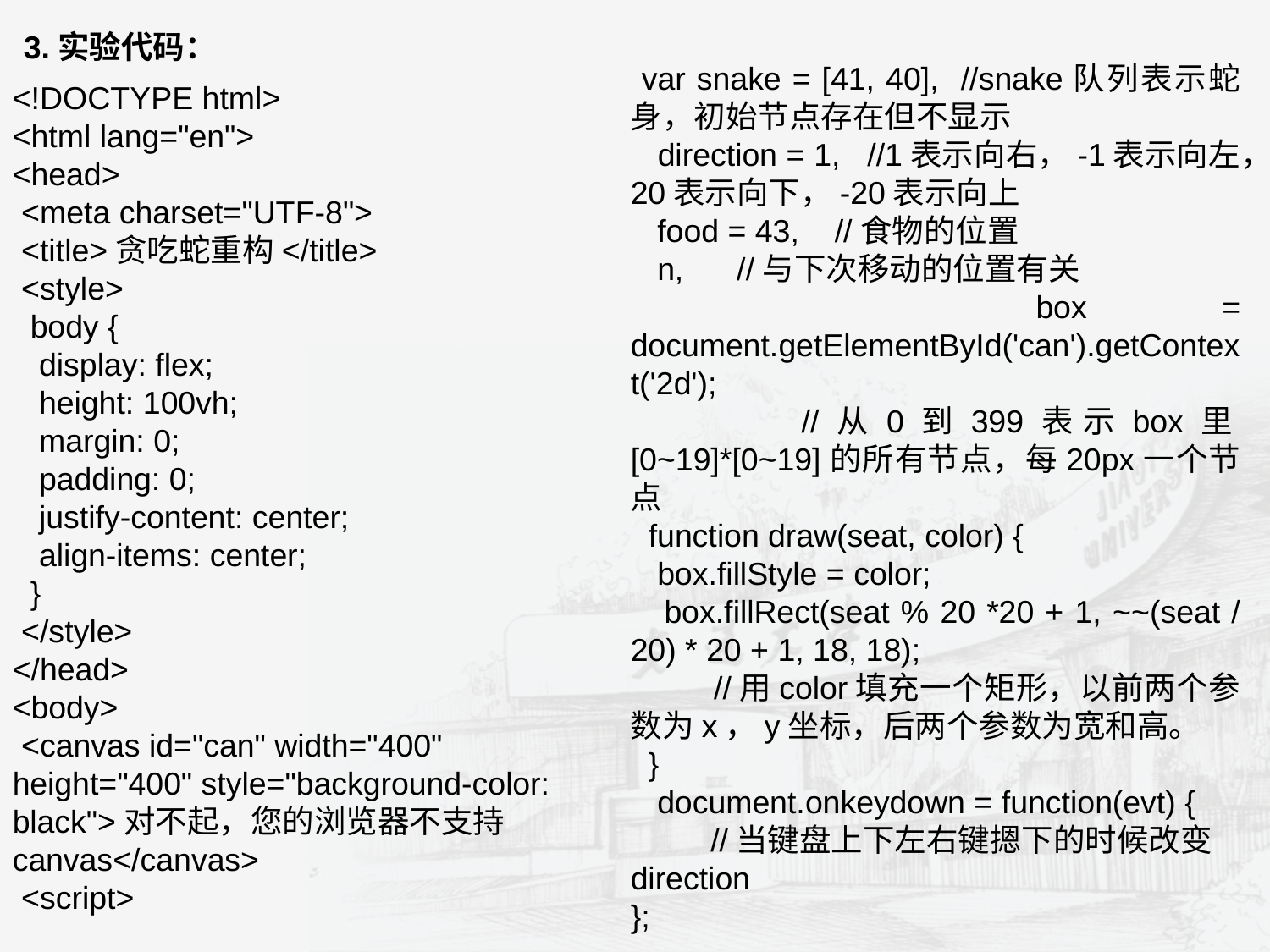

3.实验代码：

 var snake = [41, 40],  //snake队列表示蛇身，初始节点存在但不显示
   direction = 1,   //1表示向右，-1表示向左，20表示向下，-20表示向上
   food = 43,    //食物的位置
   n,      //与下次移动的位置有关
   box = document.getElementById('can').getContext('2d');
         //从0到399表示box里[0~19]*[0~19]的所有节点，每20px一个节点
  function draw(seat, color) {
   box.fillStyle = color;
   box.fillRect(seat % 20 *20 + 1, ~~(seat / 20) * 20 + 1, 18, 18);
         //用color填充一个矩形，以前两个参数为x，y坐标，后两个参数为宽和高。
  }
   document.onkeydown = function(evt) {
         //当键盘上下左右键摁下的时候改变direction
};

<!DOCTYPE html>
<html lang="en">
<head>
 <meta charset="UTF-8">
 <title>贪吃蛇重构</title>
 <style>
  body {
   display: flex;
   height: 100vh;
   margin: 0;
   padding: 0;
   justify-content: center;
   align-items: center;
  }
 </style>
</head>
<body>
 <canvas id="can" width="400" height="400" style="background-color: black">对不起，您的浏览器不支持canvas</canvas>
 <script>